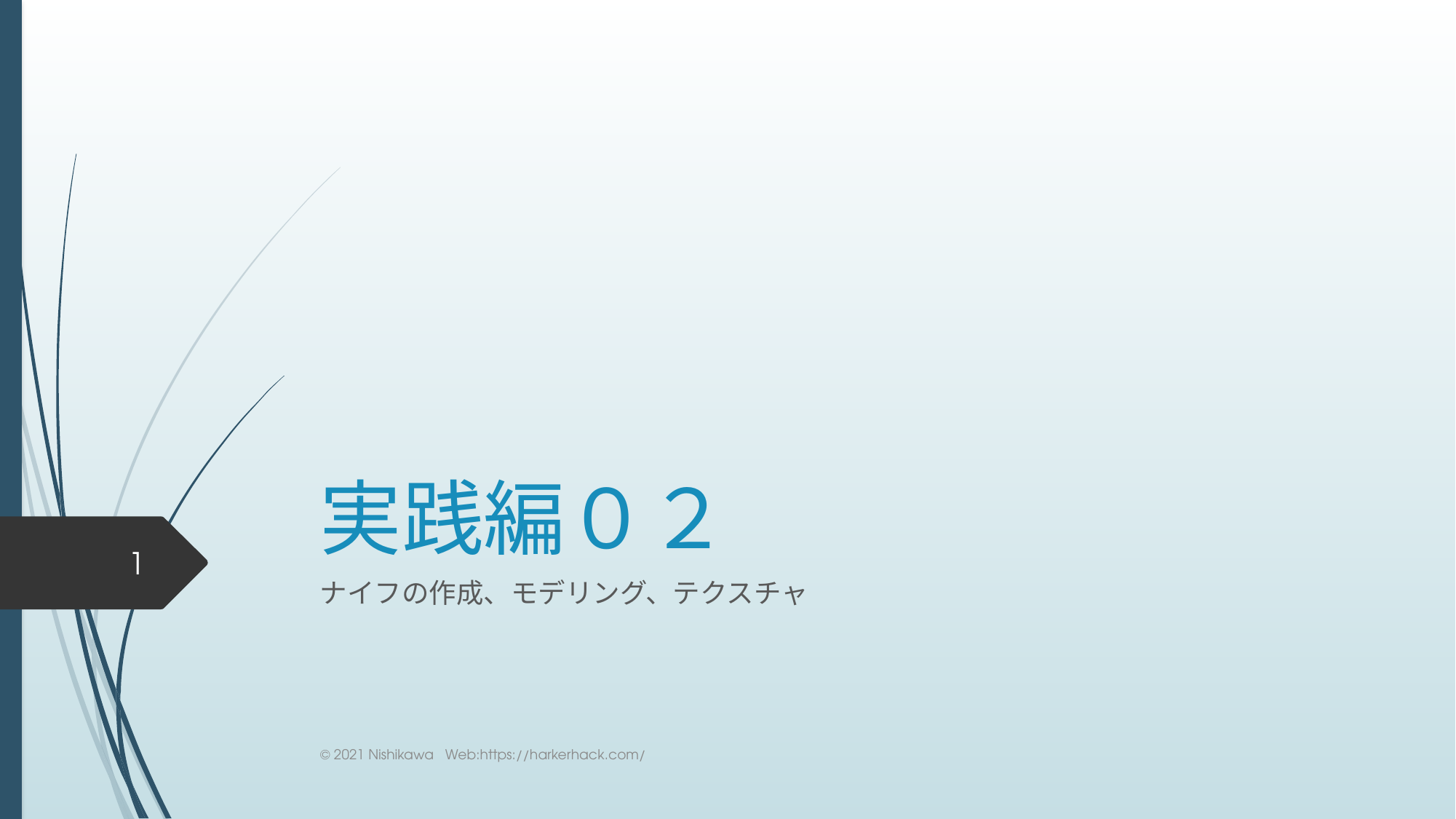

# 実践編０２
1
ナイフの作成、モデリング、テクスチャ
© 2021 Nishikawa   Web:https://harkerhack.com/